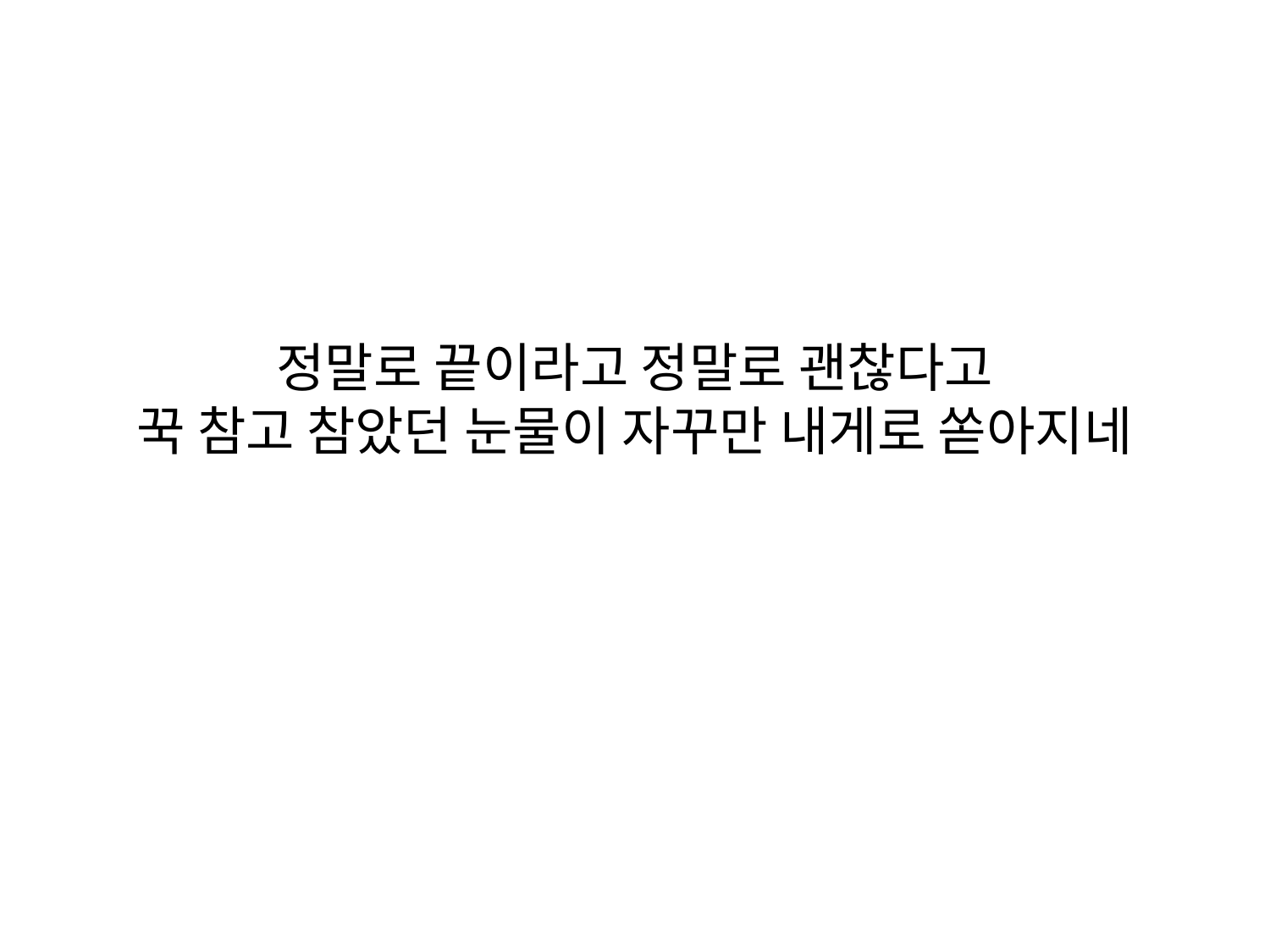

# 정말로 끝이라고 정말로 괜찮다고 꾹 참고 참았던 눈물이 자꾸만 내게로 쏟아지네